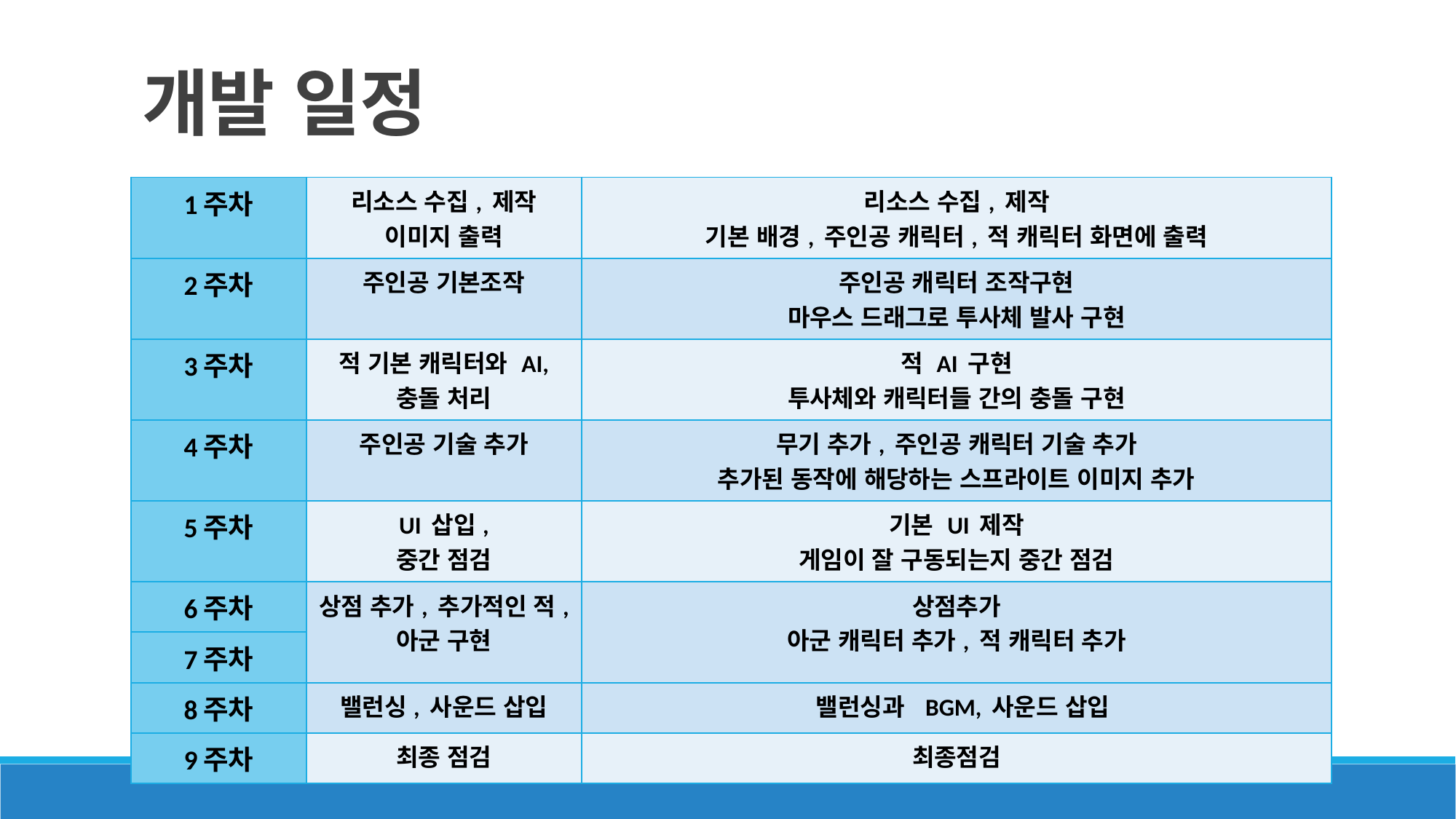

# 개발 일정
| 1주차 | 리소스 수집, 제작 이미지 출력 | 리소스 수집, 제작 기본 배경, 주인공 캐릭터, 적 캐릭터 화면에 출력 |
| --- | --- | --- |
| 2주차 | 주인공 기본조작 | 주인공 캐릭터 조작구현 마우스 드래그로 투사체 발사 구현 |
| 3주차 | 적 기본 캐릭터와 AI, 충돌 처리 | 적 AI 구현 투사체와 캐릭터들 간의 충돌 구현 |
| 4주차 | 주인공 기술 추가 | 무기 추가, 주인공 캐릭터 기술 추가 추가된 동작에 해당하는 스프라이트 이미지 추가 |
| 5주차 | UI 삽입, 중간 점검 | 기본 UI 제작 게임이 잘 구동되는지 중간 점검 |
| 6주차 | 상점 추가, 추가적인 적, 아군 구현 | 상점추가 아군 캐릭터 추가, 적 캐릭터 추가 |
| 7주차 |  |  |
| 8주차 | 밸런싱, 사운드 삽입 | 밸런싱과 BGM, 사운드 삽입 |
| 9주차 | 최종 점검 | 최종점검 |